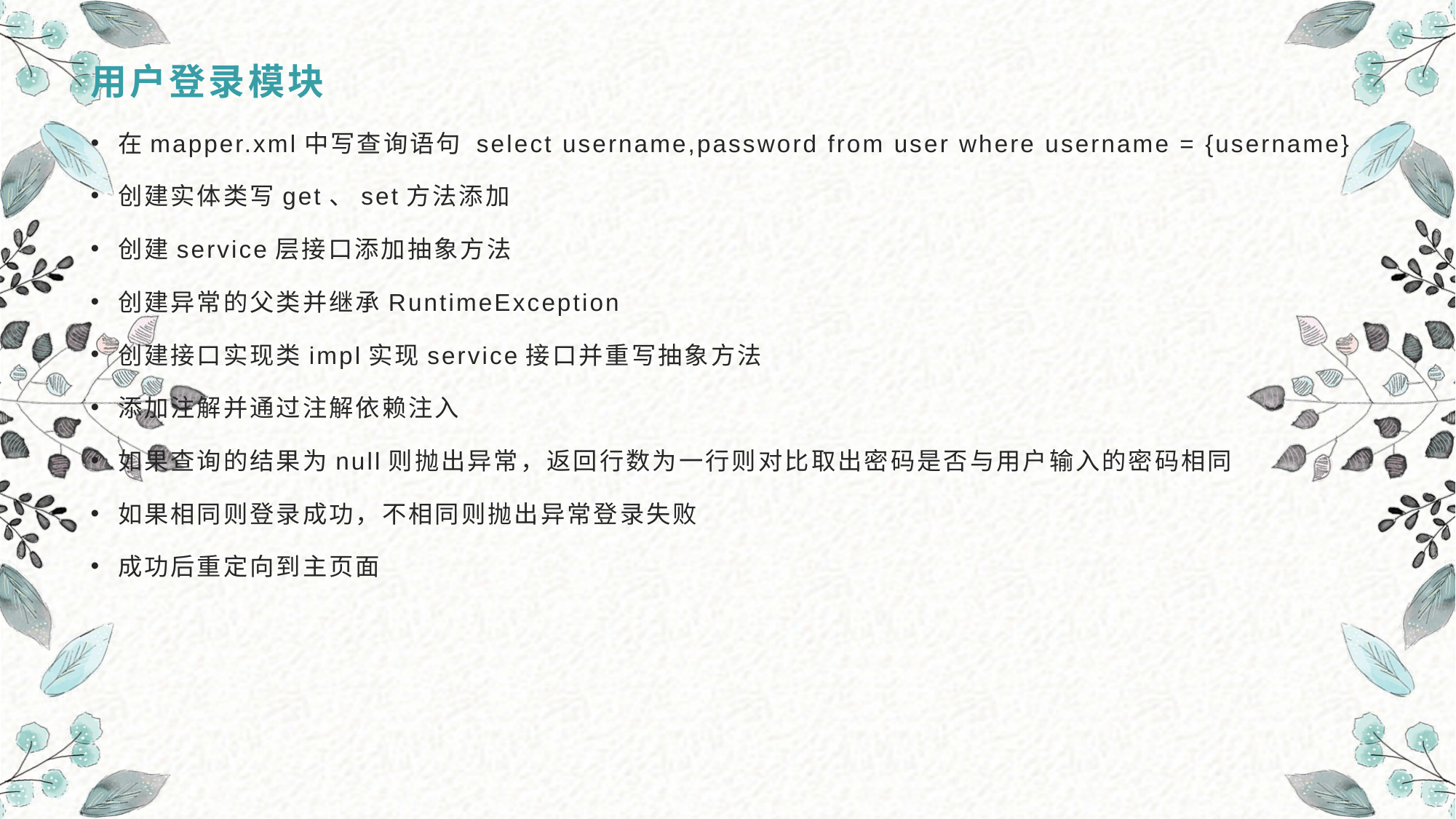

# 用户登录模块
在mapper.xml中写查询语句 select username,password from user where username = {username}
创建实体类写get、set方法添加
创建service层接口添加抽象方法
创建异常的父类并继承RuntimeException
创建接口实现类impl实现service接口并重写抽象方法
添加注解并通过注解依赖注入
如果查询的结果为null则抛出异常，返回行数为一行则对比取出密码是否与用户输入的密码相同
如果相同则登录成功，不相同则抛出异常登录失败
成功后重定向到主页面